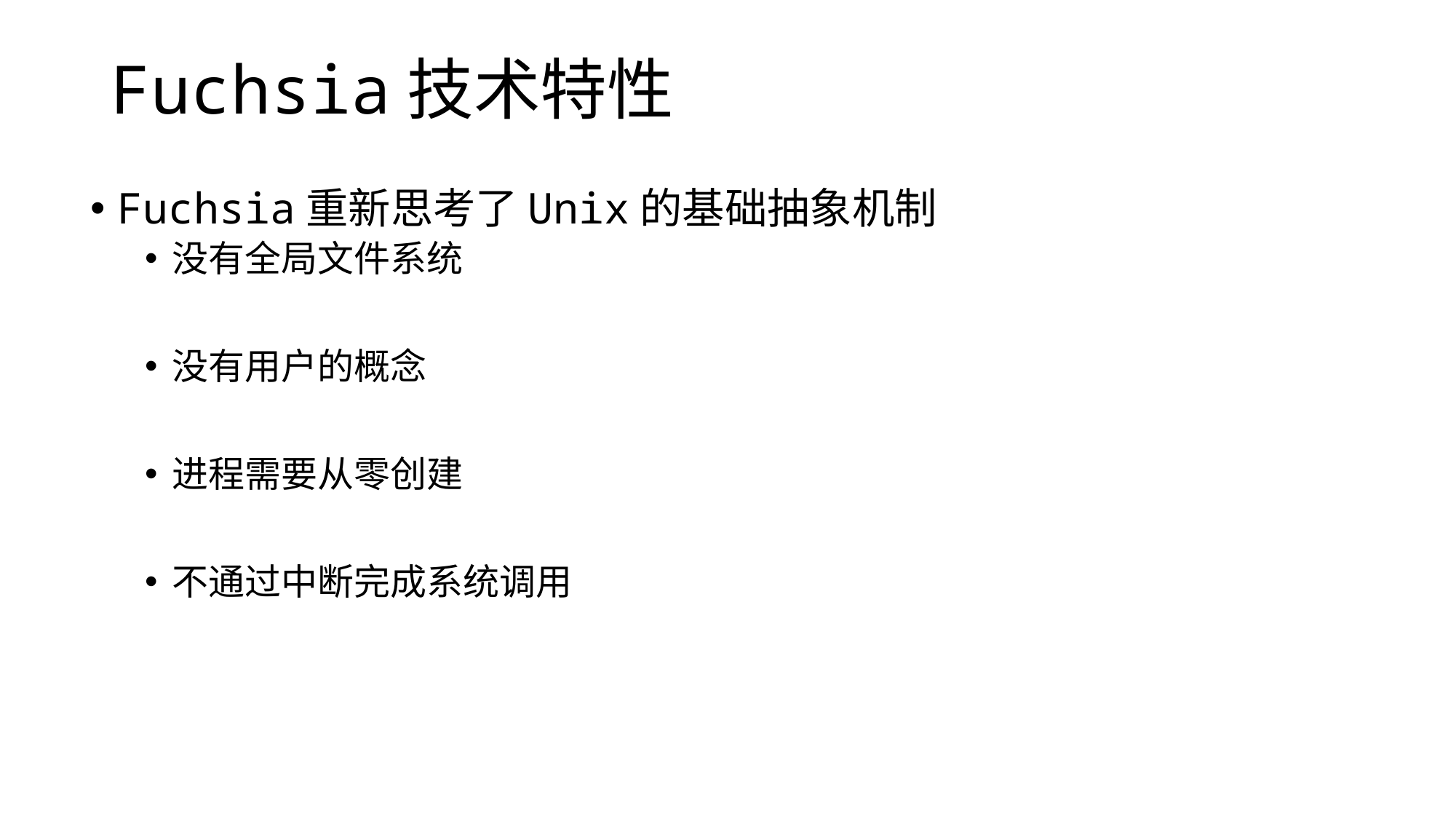

# Fuchsia技术特性
Fuchsia重新思考了Unix的基础抽象机制
没有全局文件系统

没有用户的概念

进程需要从零创建

不通过中断完成系统调用
18